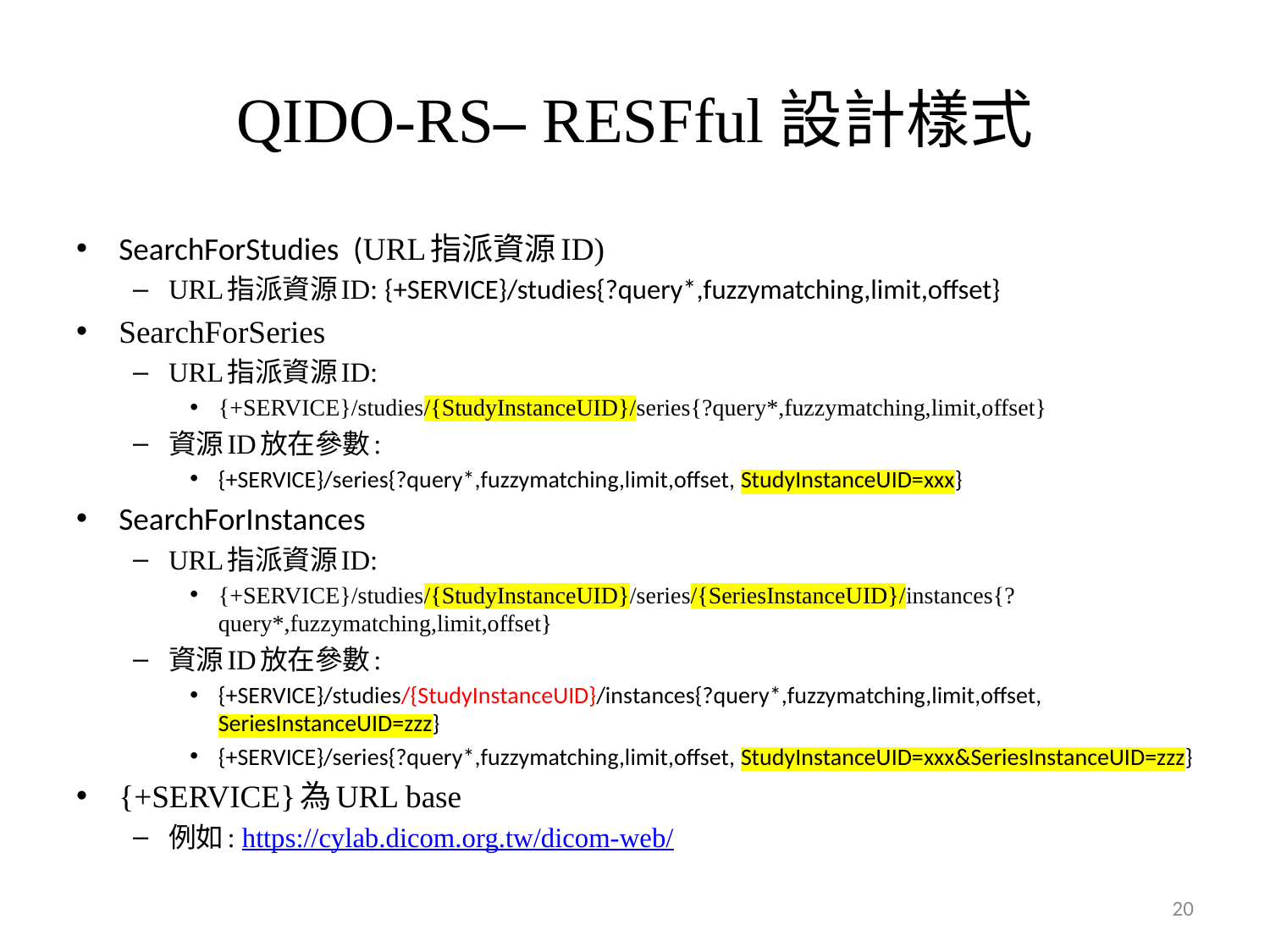

# QIDO-RS– RESFful設計樣式
SearchForStudies  (URL指派資源ID)
URL指派資源ID: {+SERVICE}/studies{?query*,fuzzymatching,limit,offset}
SearchForSeries
URL指派資源ID:
{+SERVICE}/studies/{StudyInstanceUID}/series{?query*,fuzzymatching,limit,offset}
資源ID放在參數:
{+SERVICE}/series{?query*,fuzzymatching,limit,offset, StudyInstanceUID=xxx}
SearchForInstances
URL指派資源ID:
{+SERVICE}/studies/{StudyInstanceUID}/series/{SeriesInstanceUID}/instances{?query*,fuzzymatching,limit,offset}
資源ID放在參數:
{+SERVICE}/studies/{StudyInstanceUID}/instances{?query*,fuzzymatching,limit,offset, SeriesInstanceUID=zzz}
{+SERVICE}/series{?query*,fuzzymatching,limit,offset, StudyInstanceUID=xxx&SeriesInstanceUID=zzz}
{+SERVICE}為URL base
例如: https://cylab.dicom.org.tw/dicom-web/
20